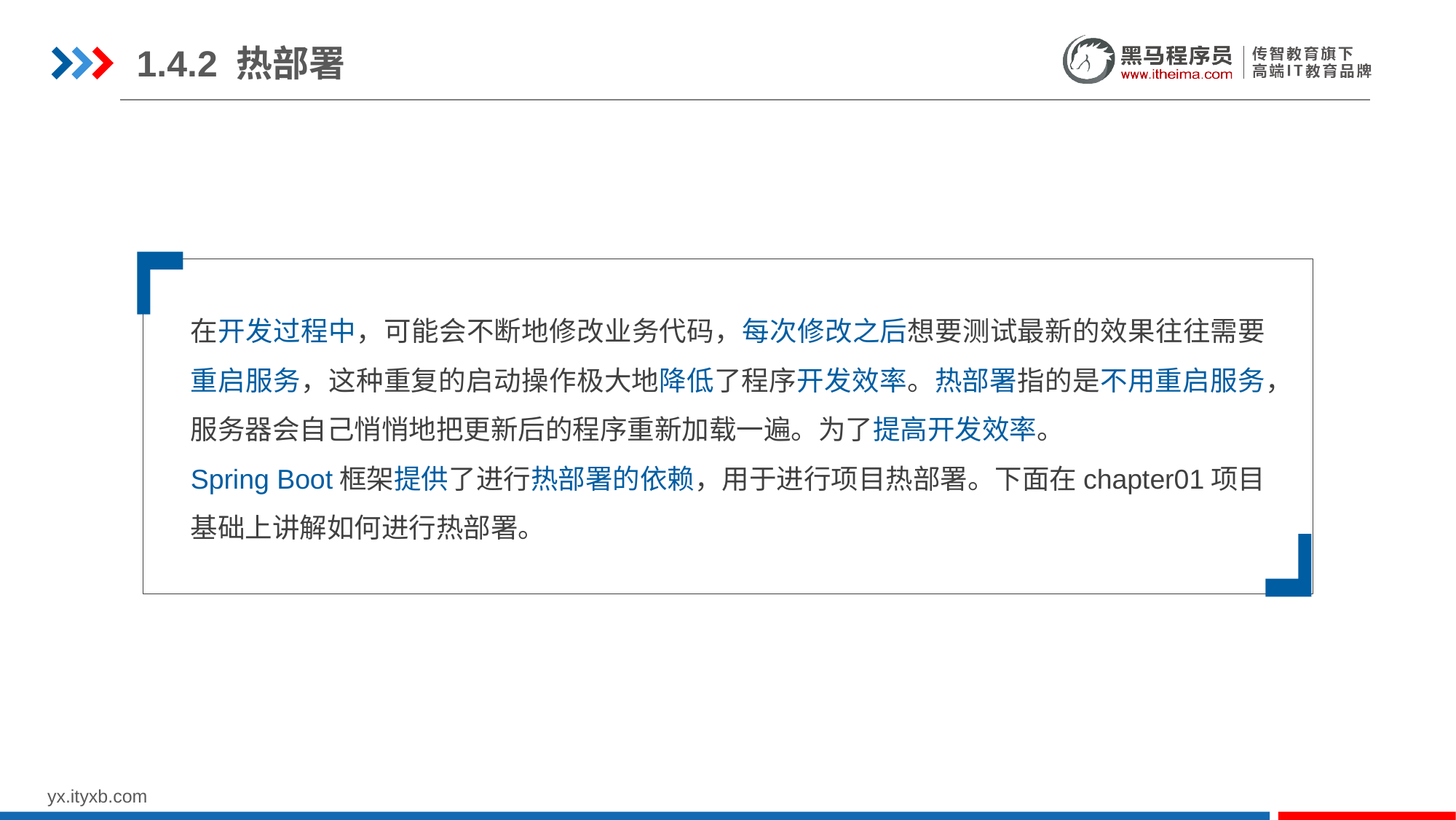

1.4.2 热部署

在开发过程中，可能会不断地修改业务代码，每次修改之后想要测试最新的效果往往需要重启服务，这种重复的启动操作极大地降低了程序开发效率。热部署指的是不用重启服务，服务器会自己悄悄地把更新后的程序重新加载一遍。为了提高开发效率。
Spring Boot框架提供了进行热部署的依赖，用于进行项目热部署。下面在chapter01项目基础上讲解如何进行热部署。